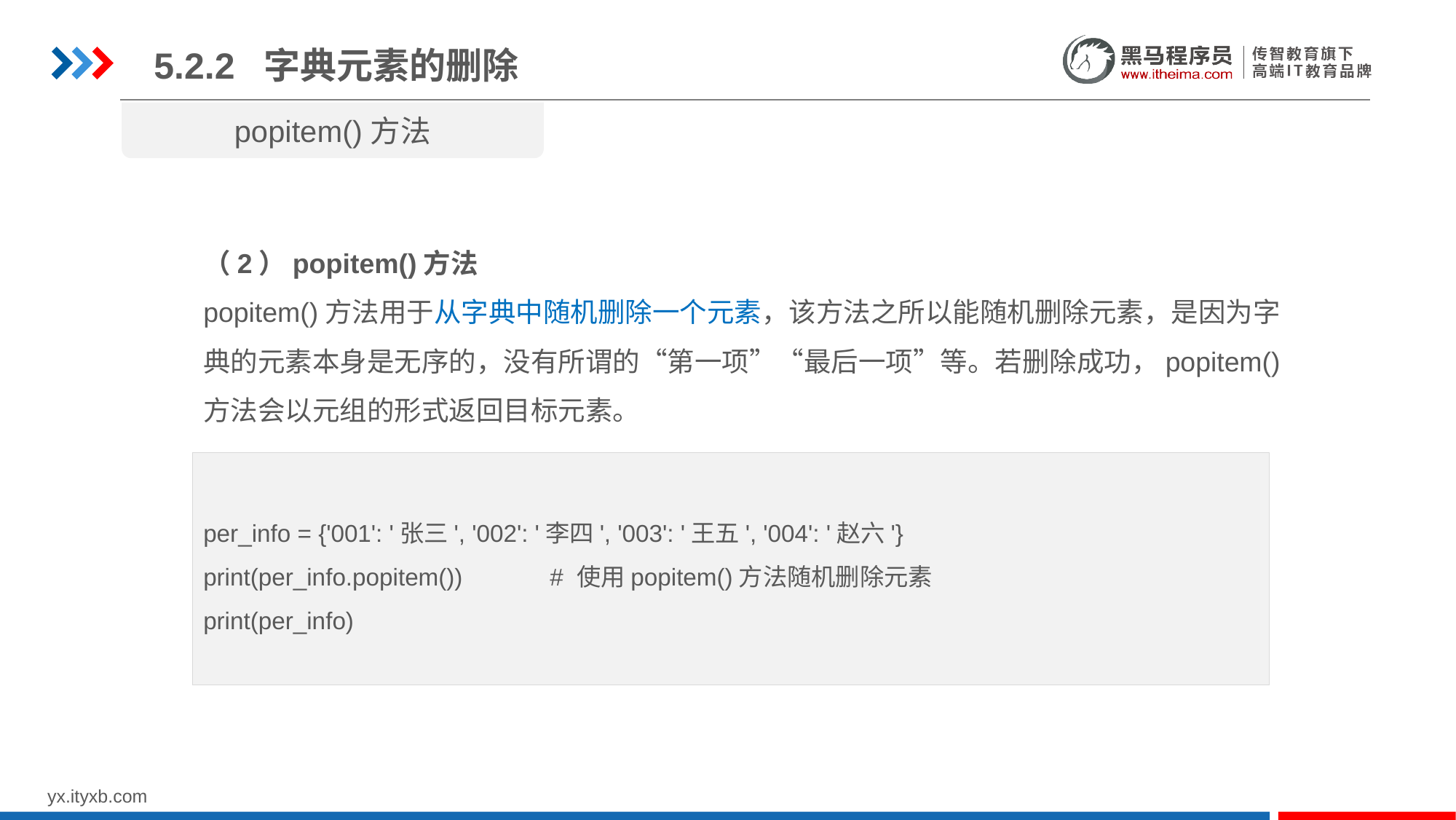

5.2.2  字典元素的删除

popitem()方法
（2）popitem()方法
popitem()方法用于从字典中随机删除一个元素，该方法之所以能随机删除元素，是因为字典的元素本身是无序的，没有所谓的“第一项”“最后一项”等。若删除成功，popitem()方法会以元组的形式返回目标元素。
per_info = {'001': '张三', '002': '李四', '003': '王五', '004': '赵六'}
print(per_info.popitem())             # 使用popitem()方法随机删除元素
print(per_info)